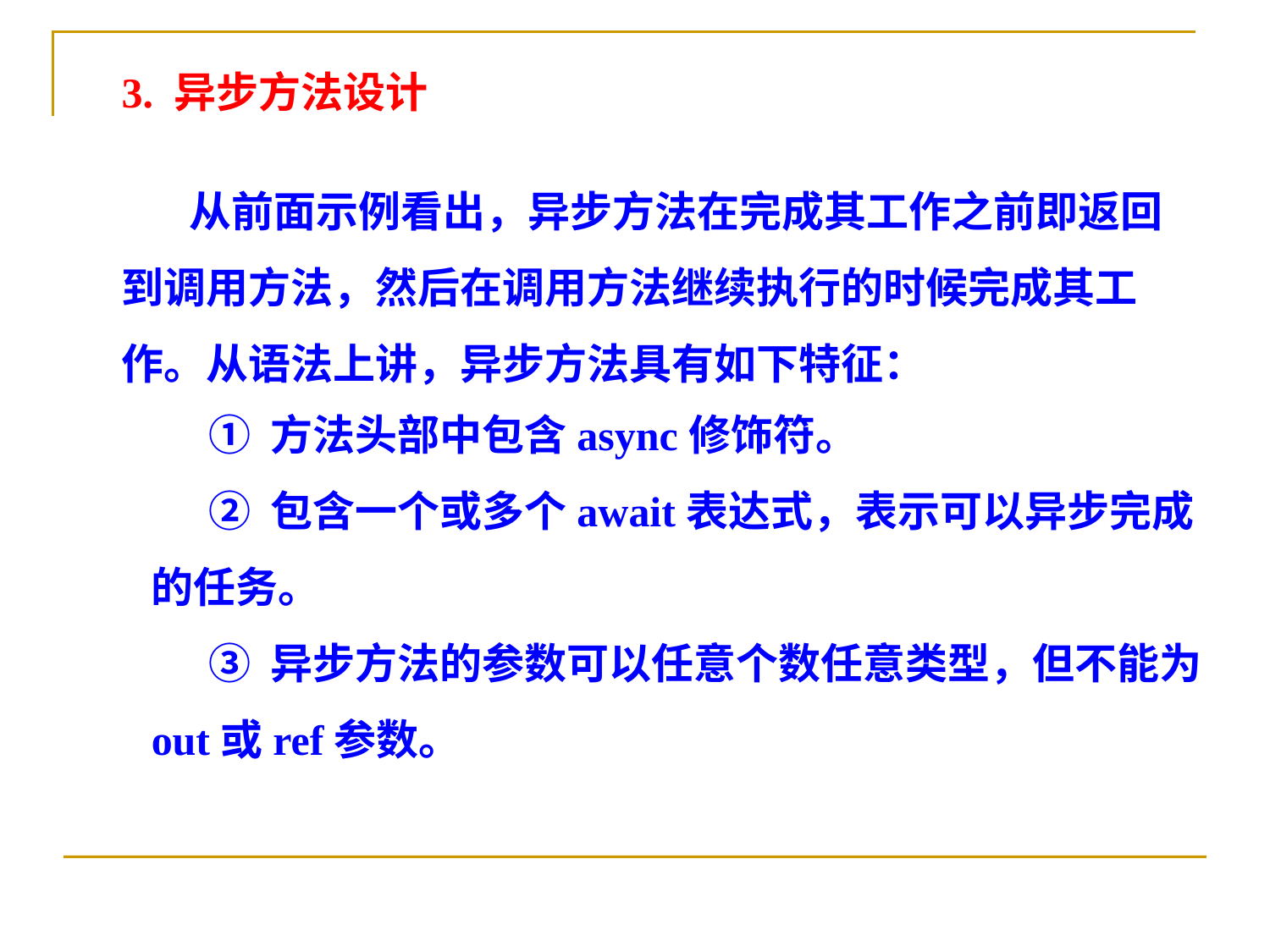

3. 异步方法设计
      从前面示例看出，异步方法在完成其工作之前即返回到调用方法，然后在调用方法继续执行的时候完成其工作。从语法上讲，异步方法具有如下特征：
      ① 方法头部中包含async修饰符。
      ② 包含一个或多个await表达式，表示可以异步完成的任务。
      ③ 异步方法的参数可以任意个数任意类型，但不能为out或ref参数。